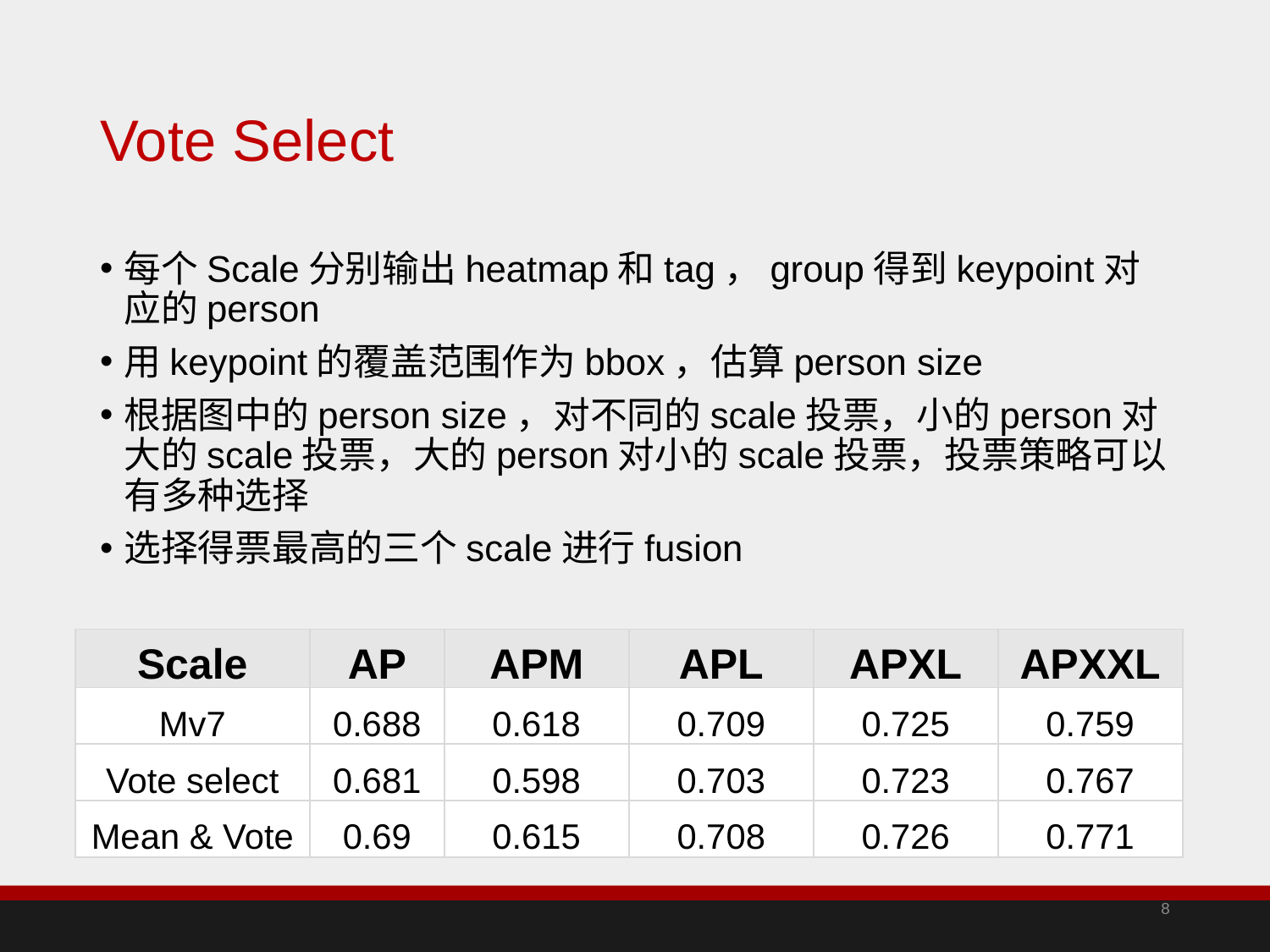

# Vote Select
每个Scale分别输出heatmap和tag，group得到keypoint对应的person
用keypoint的覆盖范围作为bbox，估算person size
根据图中的person size，对不同的scale投票，小的person对大的scale投票，大的person对小的scale投票，投票策略可以有多种选择
选择得票最高的三个scale进行fusion
| Scale | AP | APM | APL | APXL | APXXL |
| --- | --- | --- | --- | --- | --- |
| Mv7 | 0.688 | 0.618 | 0.709 | 0.725 | 0.759 |
| Vote select | 0.681 | 0.598 | 0.703 | 0.723 | 0.767 |
| Mean & Vote | 0.69 | 0.615 | 0.708 | 0.726 | 0.771 |
8